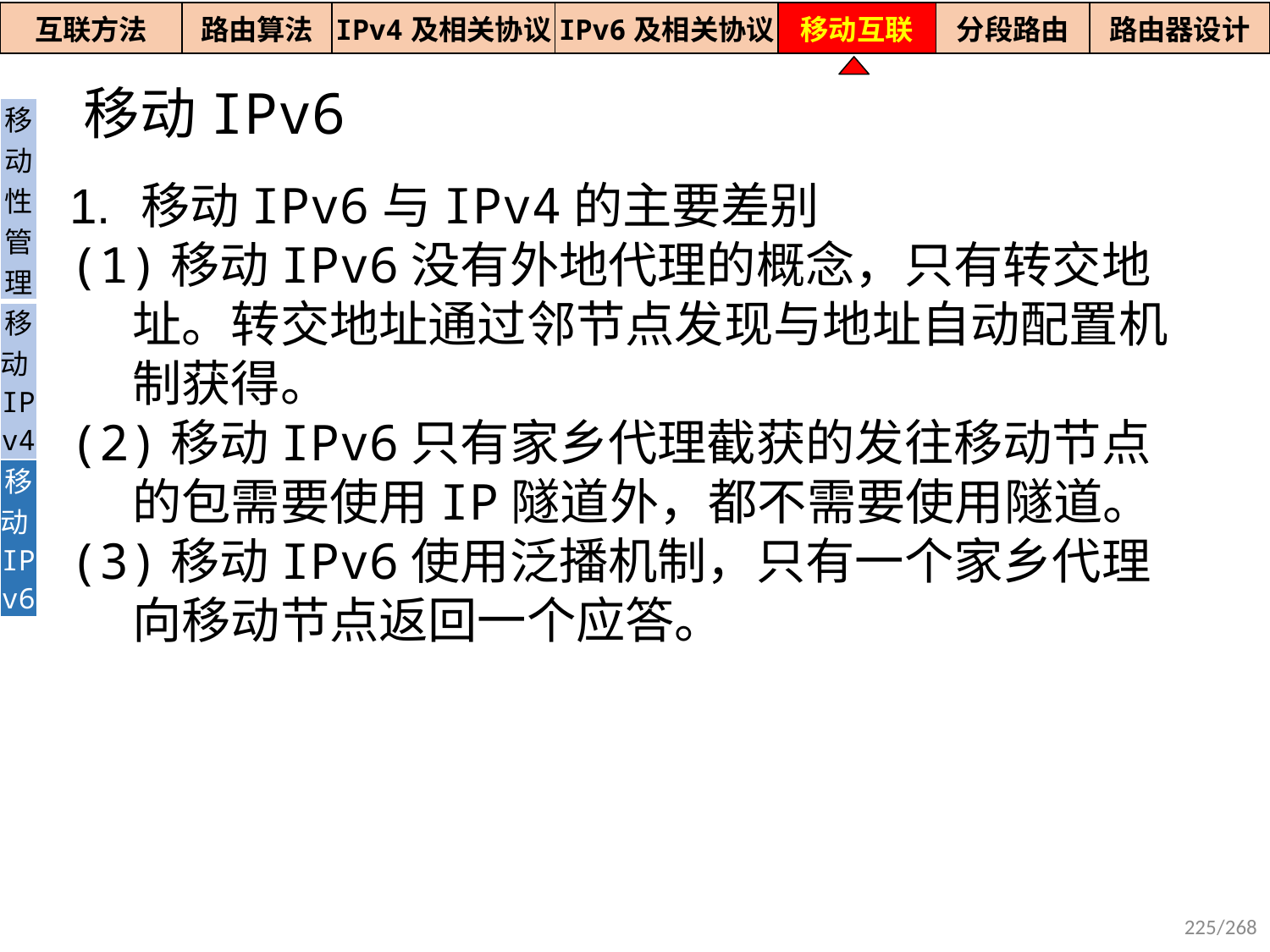

| 互联方法 | 路由算法 | IPv4及相关协议 | IPv6及相关协议 | 移动互联 | 分段路由 | 路由器设计 |
| --- | --- | --- | --- | --- | --- | --- |

移动IPv6
| 移动性管理 |
| --- |
| 移动IPv4 |
| 移动IPv6 |
移动IPv6与IPv4的主要差别
(1)移动IPv6没有外地代理的概念，只有转交地址。转交地址通过邻节点发现与地址自动配置机制获得。
(2)移动IPv6只有家乡代理截获的发往移动节点的包需要使用IP隧道外，都不需要使用隧道。
(3)移动IPv6使用泛播机制，只有一个家乡代理向移动节点返回一个应答。

225/268